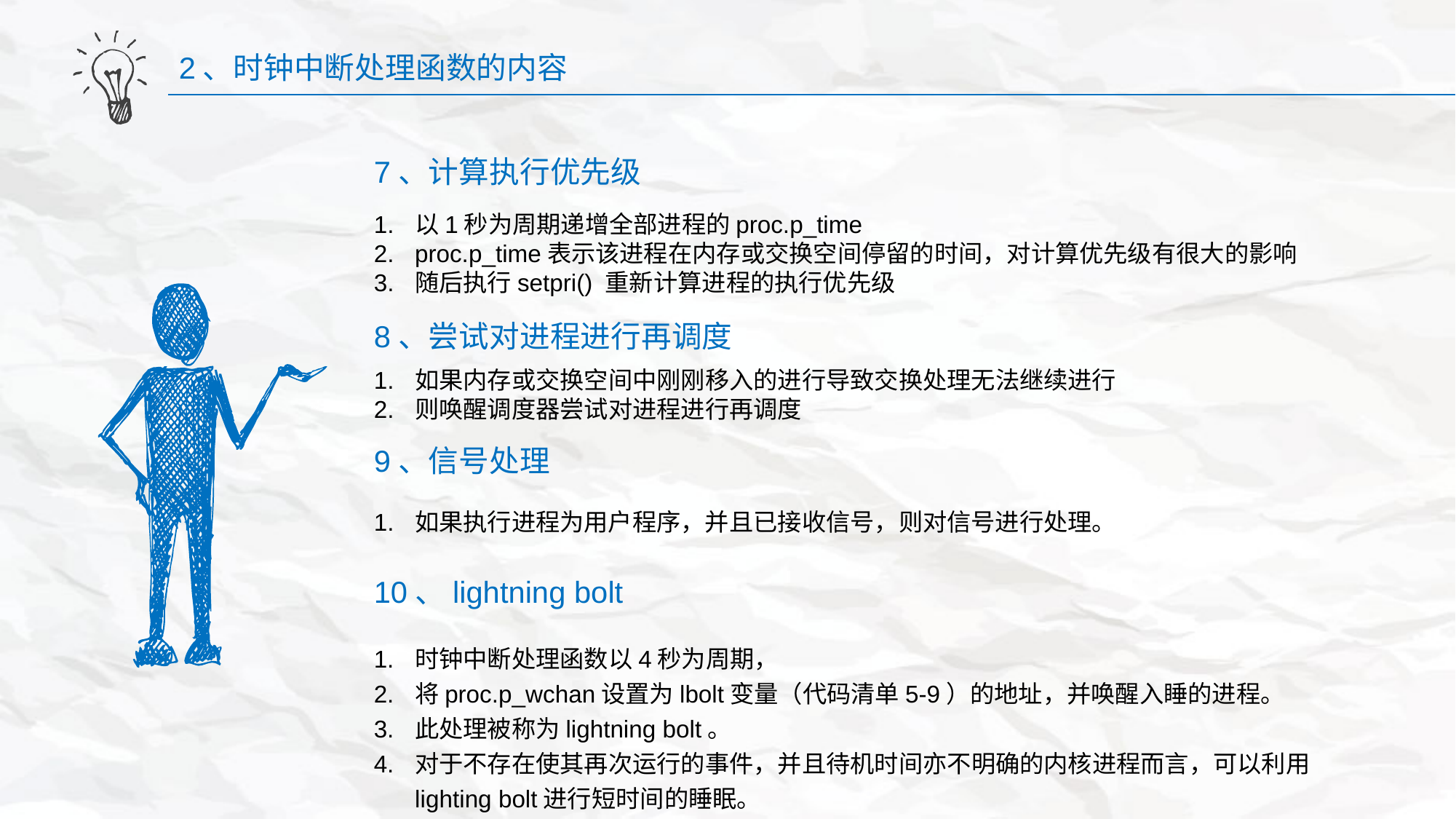

2、时钟中断处理函数的内容
7、计算执行优先级
以1秒为周期递增全部进程的proc.p_time
proc.p_time表示该进程在内存或交换空间停留的时间，对计算优先级有很大的影响
随后执行setpri() 重新计算进程的执行优先级
8、尝试对进程进行再调度
如果内存或交换空间中刚刚移入的进行导致交换处理无法继续进行
则唤醒调度器尝试对进程进行再调度
9、信号处理
如果执行进程为用户程序，并且已接收信号，则对信号进行处理。

10、lightning bolt
时钟中断处理函数以4秒为周期，
将proc.p_wchan设置为lbolt变量（代码清单5-9）的地址，并唤醒入睡的进程。
此处理被称为lightning bolt。
对于不存在使其再次运行的事件，并且待机时间亦不明确的内核进程而言，可以利用lighting bolt进行短时间的睡眠。